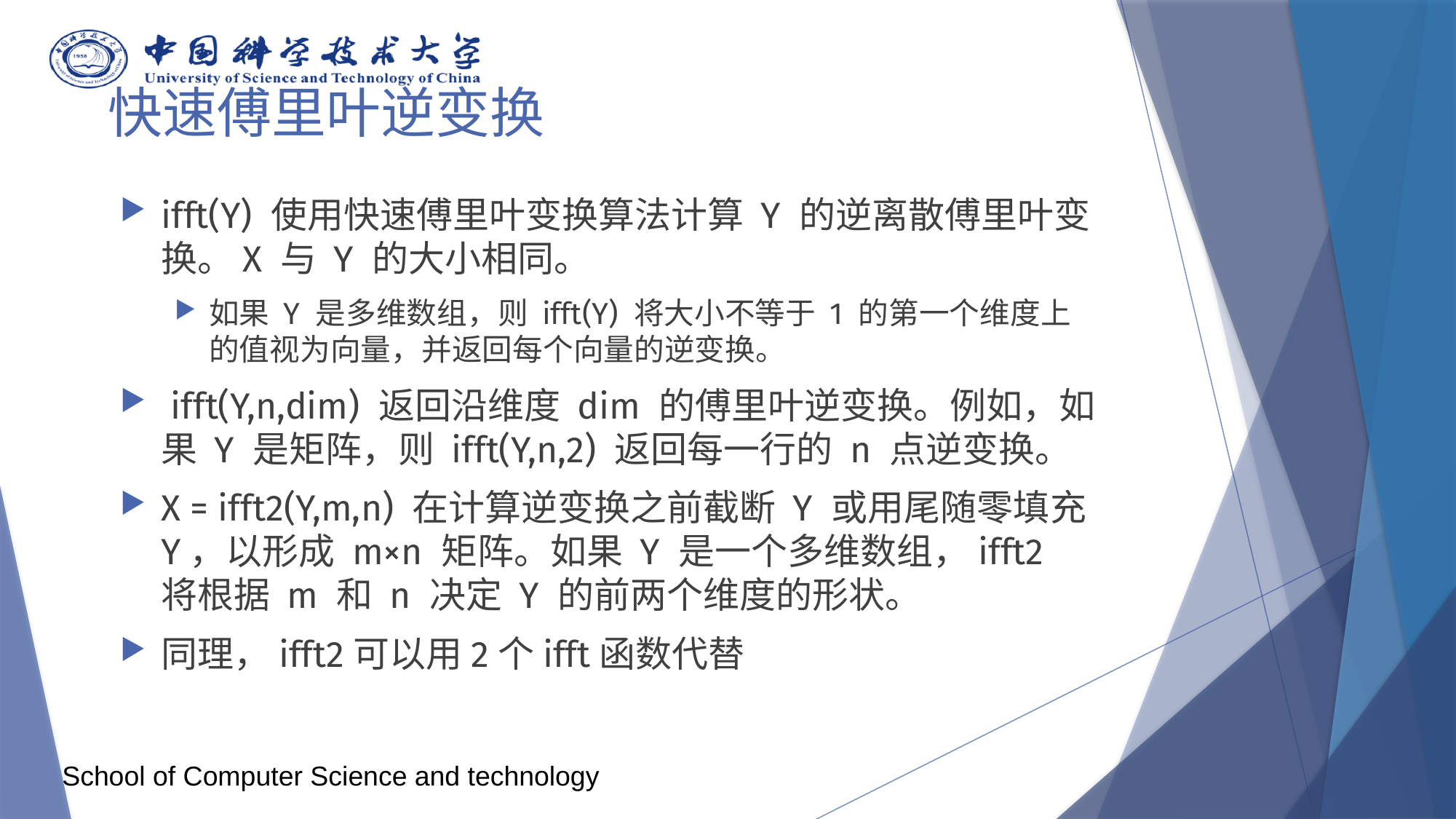

# 快速傅里叶逆变换
ifft(Y) 使用快速傅里叶变换算法计算 Y 的逆离散傅里叶变换。X 与 Y 的大小相同。
如果 Y 是多维数组，则 ifft(Y) 将大小不等于 1 的第一个维度上的值视为向量，并返回每个向量的逆变换。
 ifft(Y,n,dim) 返回沿维度 dim 的傅里叶逆变换。例如，如果 Y 是矩阵，则 ifft(Y,n,2) 返回每一行的 n 点逆变换。
X = ifft2(Y,m,n) 在计算逆变换之前截断 Y 或用尾随零填充 Y，以形成 m×n 矩阵。如果 Y 是一个多维数组，ifft2 将根据 m 和 n 决定 Y 的前两个维度的形状。
同理，ifft2可以用2个ifft函数代替